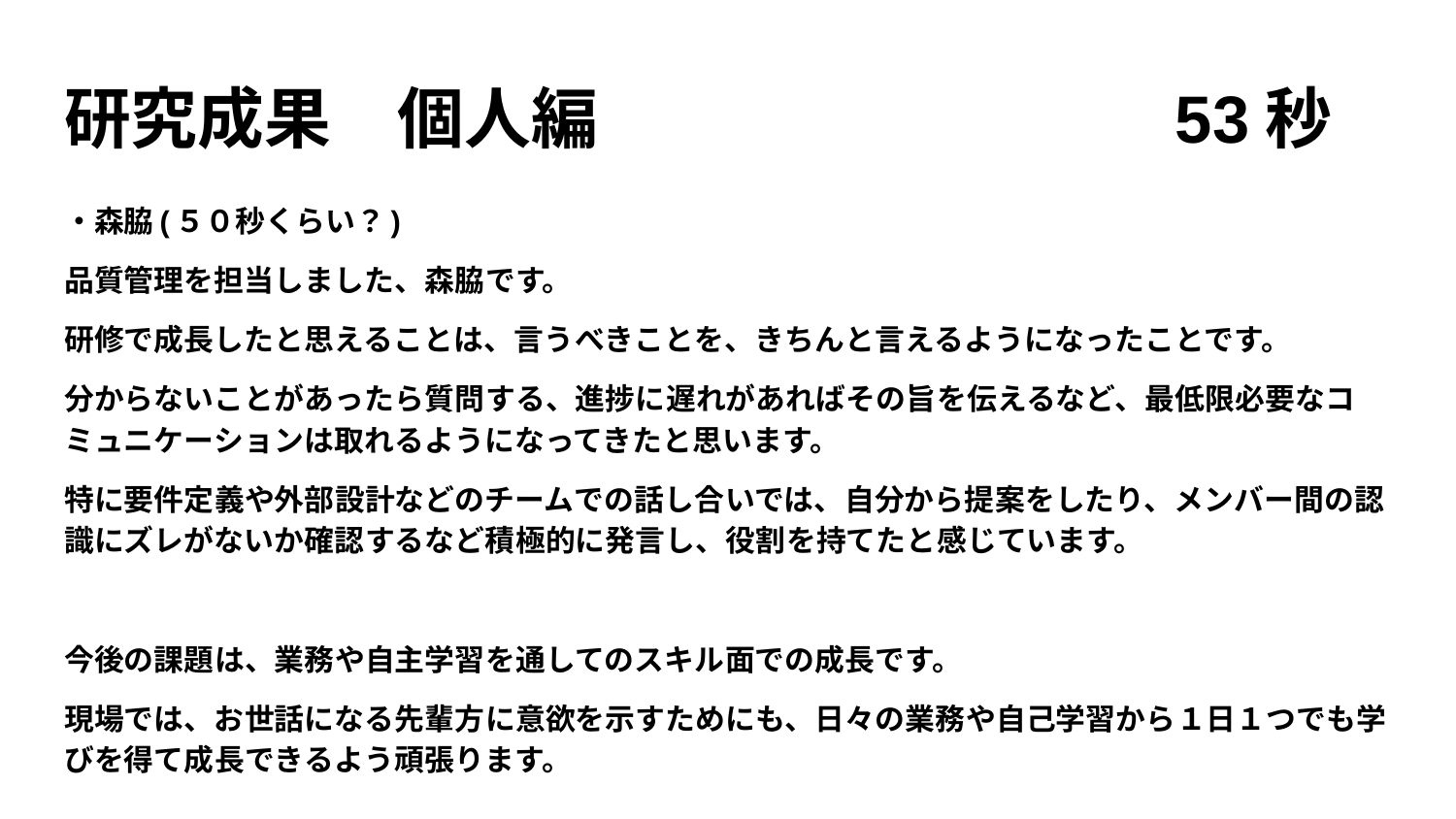

# 研究成果　個人編                       　　　 53秒
・森脇(５０秒くらい？)
品質管理を担当しました、森脇です。
研修で成長したと思えることは、言うべきことを、きちんと言えるようになったことです。
分からないことがあったら質問する、進捗に遅れがあればその旨を伝えるなど、最低限必要なコミュニケーションは取れるようになってきたと思います。
特に要件定義や外部設計などのチームでの話し合いでは、自分から提案をしたり、メンバー間の認識にズレがないか確認するなど積極的に発言し、役割を持てたと感じています。

今後の課題は、業務や自主学習を通してのスキル面での成長です。
現場では、お世話になる先輩方に意欲を示すためにも、日々の業務や自己学習から１日１つでも学びを得て成長できるよう頑張ります。